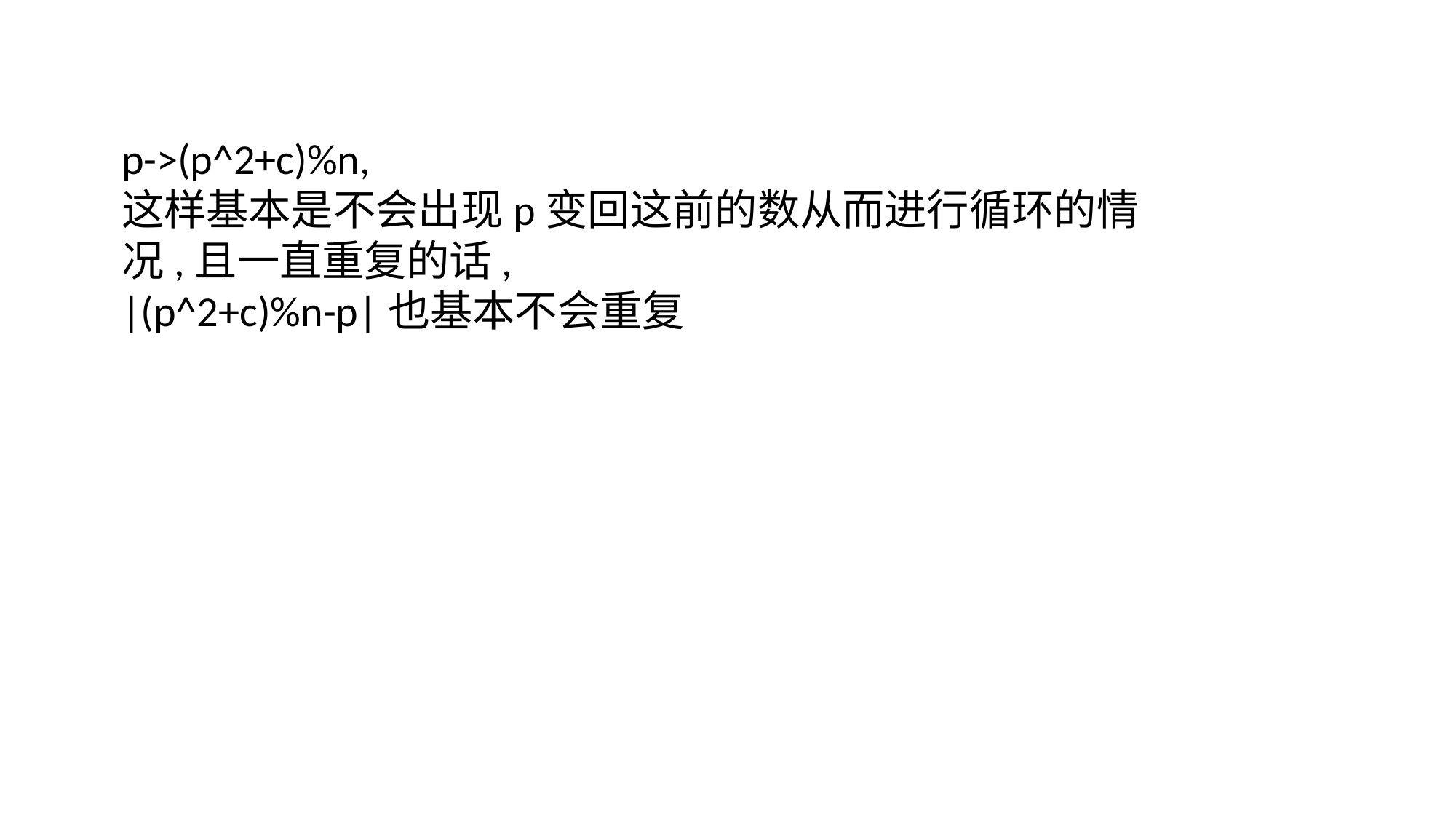

p->(p^2+c)%n,
这样基本是不会出现p变回这前的数从而进行循环的情况,且一直重复的话,
|(p^2+c)%n-p|也基本不会重复